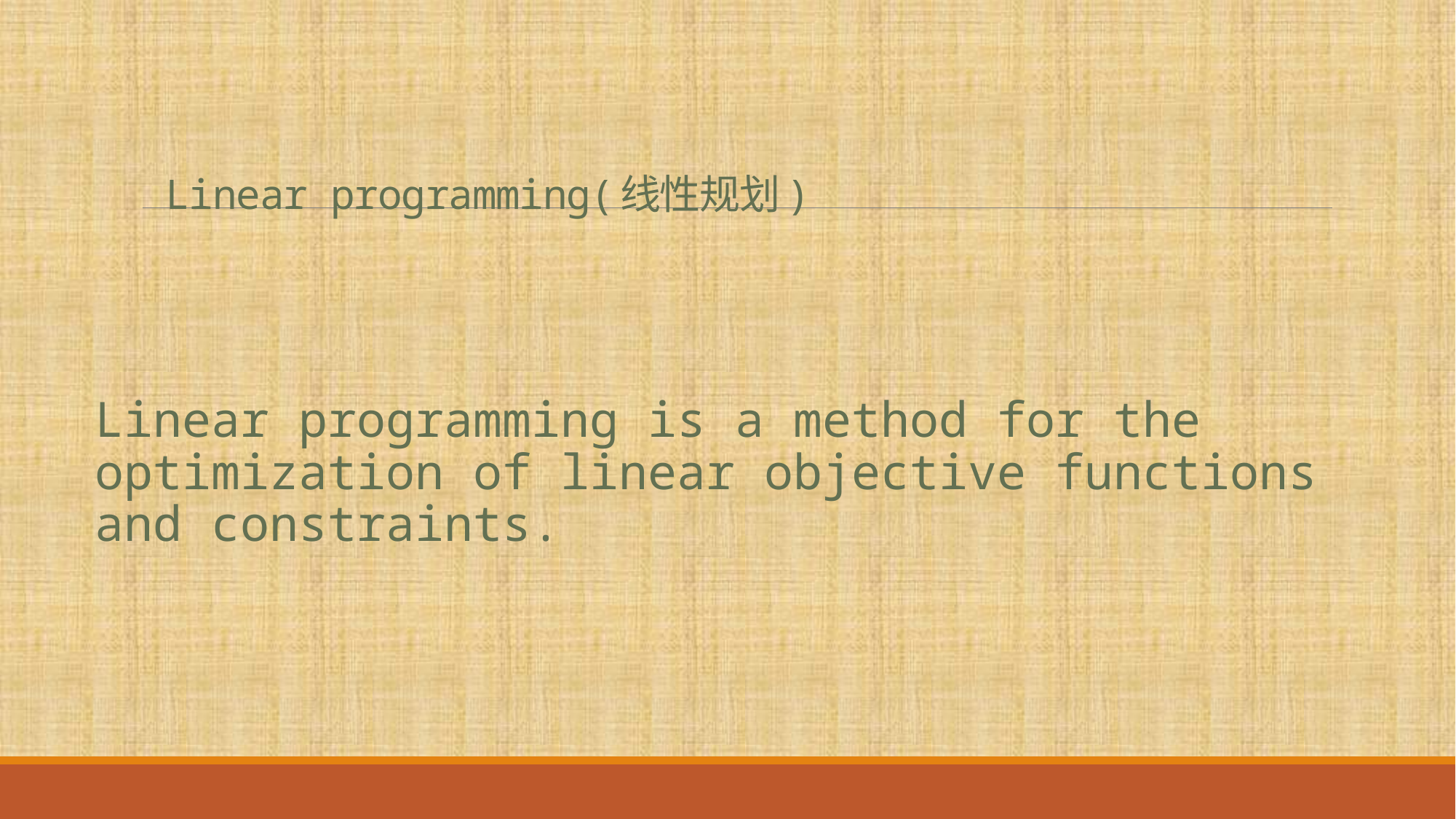

# Linear programming(线性规划)
Linear programming is a method for the optimization of linear objective functions and constraints.